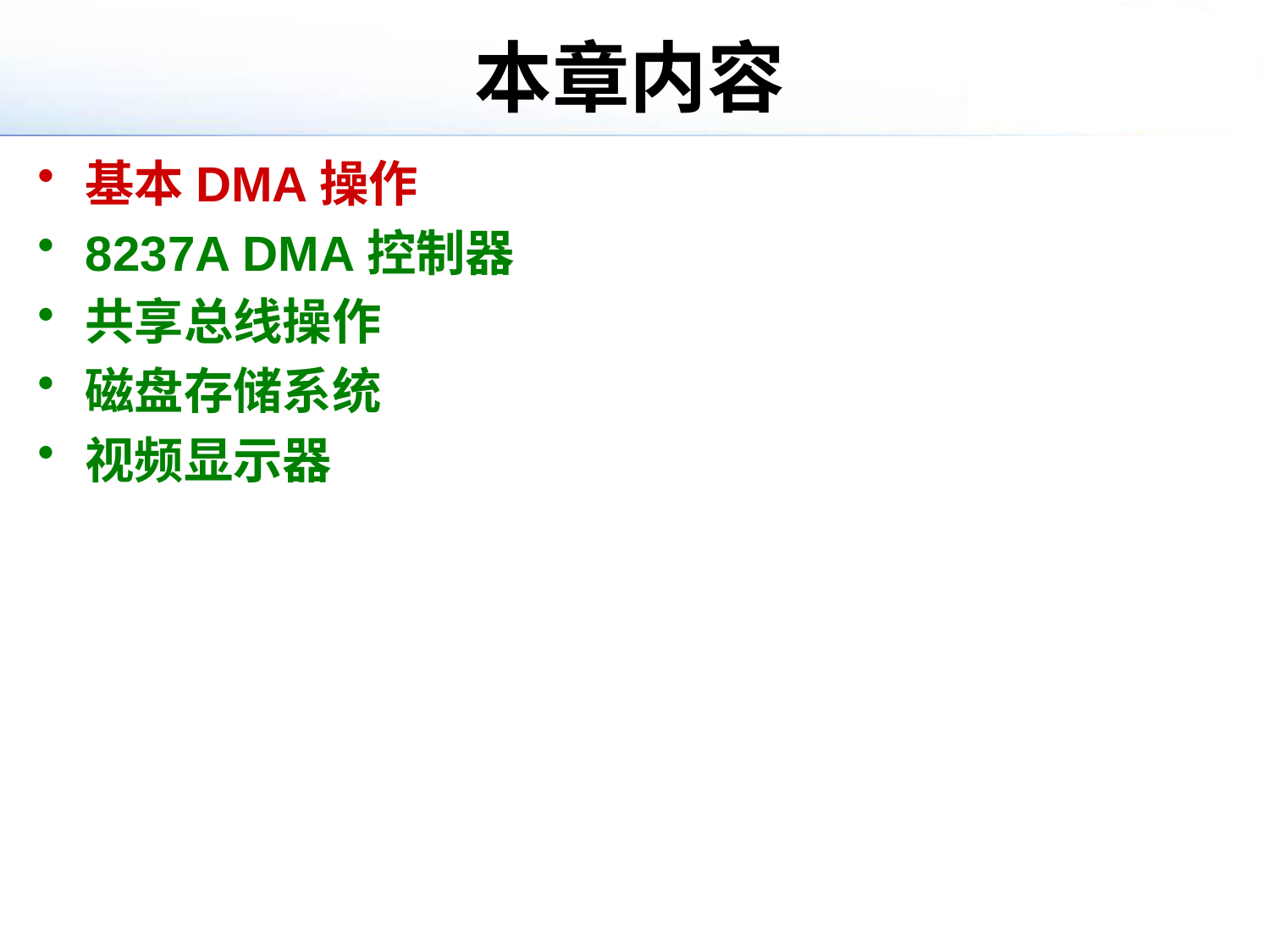

# 本章内容
基本DMA操作
8237A DMA控制器
共享总线操作
磁盘存储系统
视频显示器